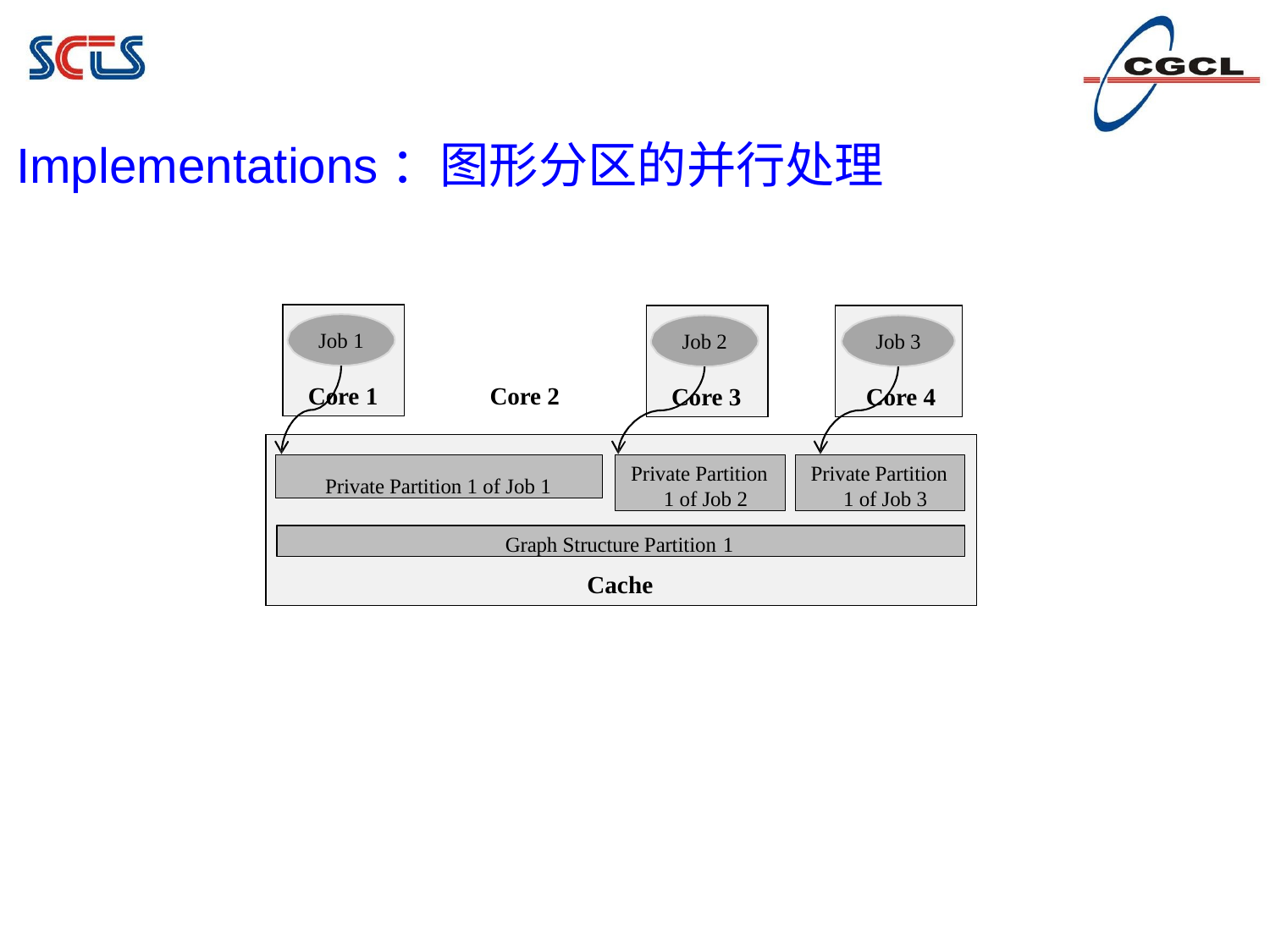

# Implementations：图形分区的并行处理

Job 1
Job 2
Job 3

Core 1	Core 2
Core 3
Core 4

Private Partition 1 of Job 1
Private Partition  1 of Job 2
Private Partition  1 of Job 3
Graph Structure Partition 1
Cache